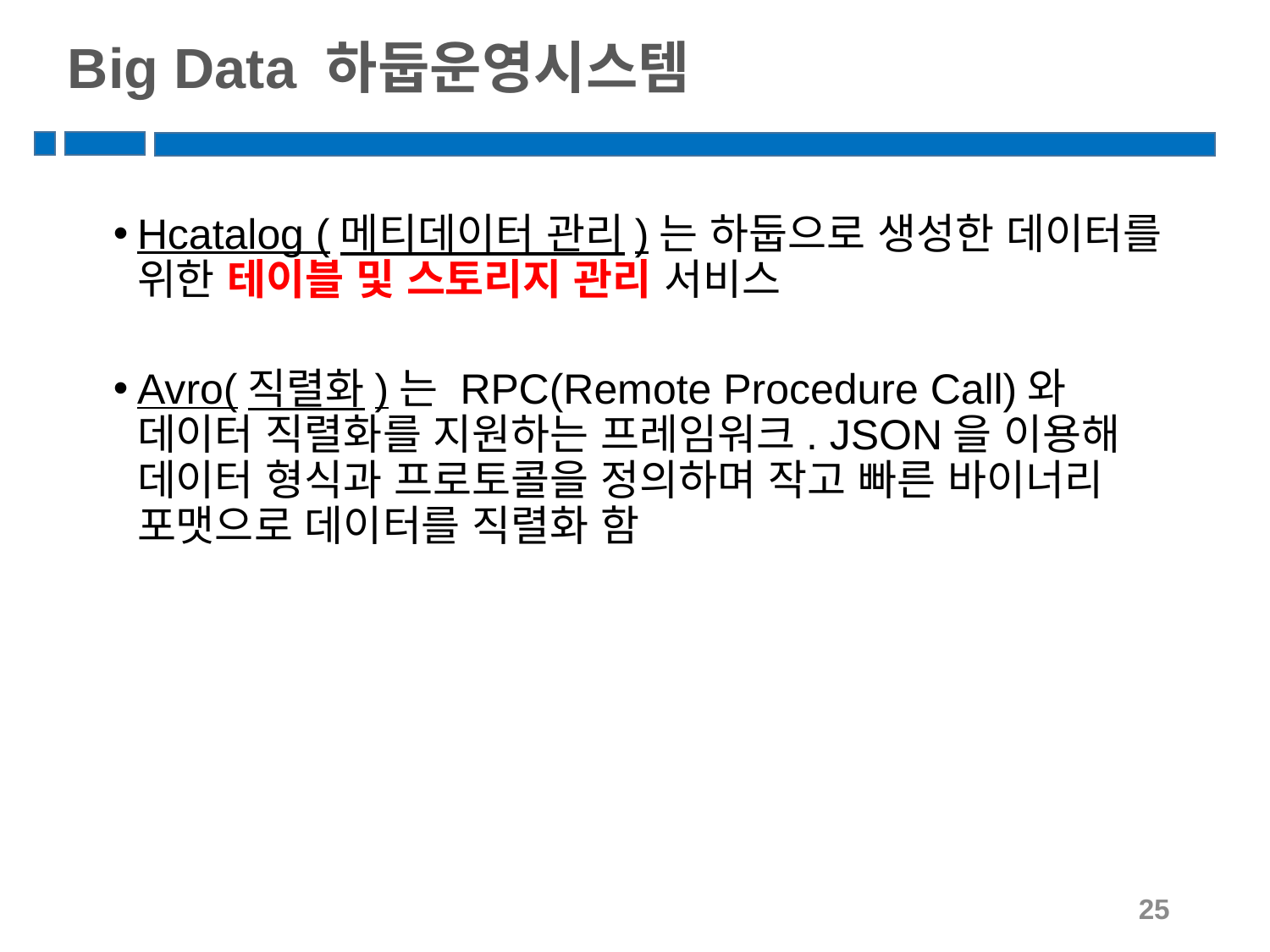

# Big Data 하둡운영시스템

Hcatalog (메티데이터 관리)는 하둡으로 생성한 데이터를 위한 테이블 및 스토리지 관리 서비스
Avro(직렬화)는 RPC(Remote Procedure Call)와 데이터 직렬화를 지원하는 프레임워크. JSON을 이용해 데이터 형식과 프로토콜을 정의하며 작고 빠른 바이너리 포맷으로 데이터를 직렬화 함
25